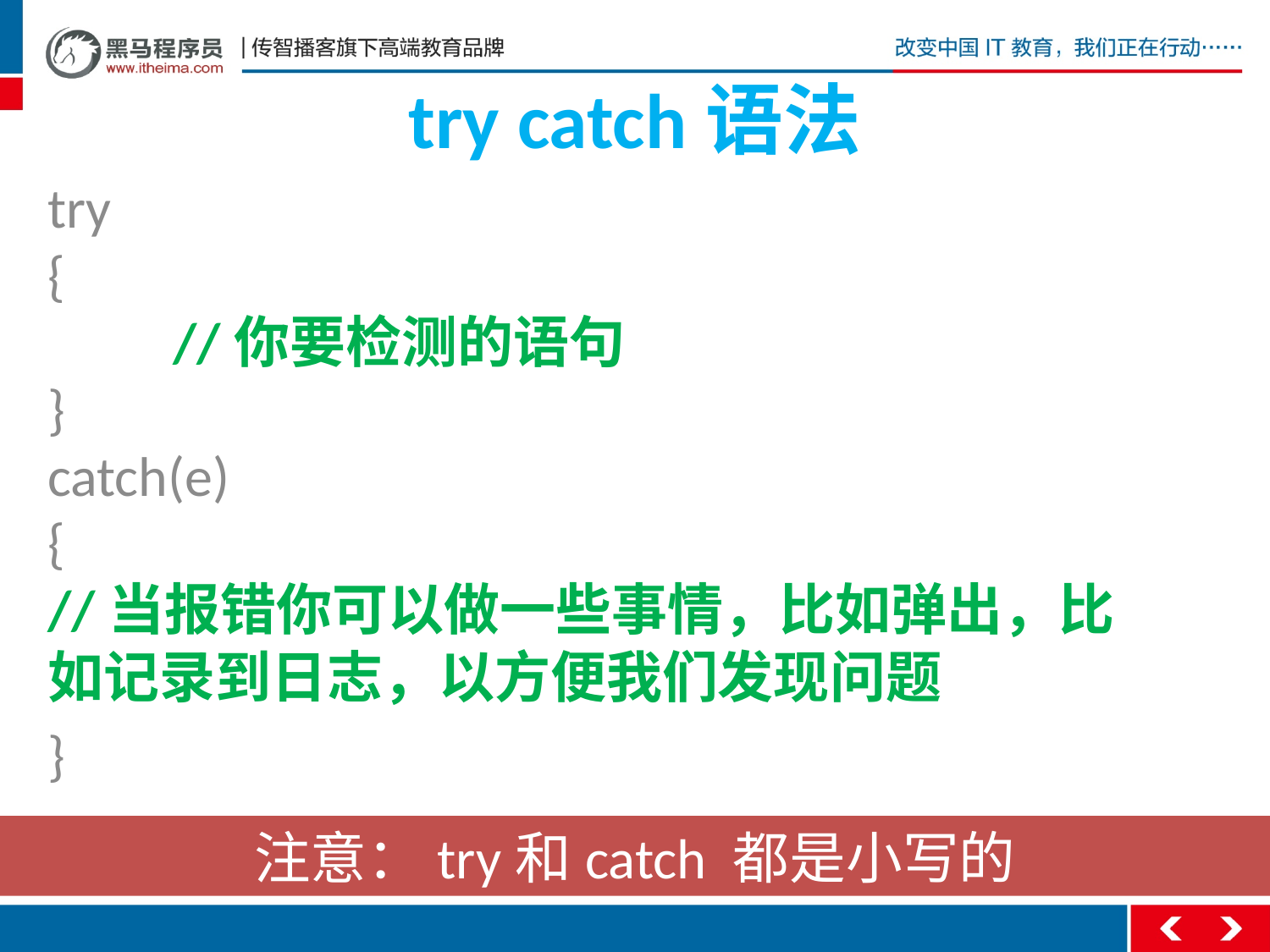

# try catch语法
try
{
	//你要检测的语句
}
catch(e)
{
//当报错你可以做一些事情，比如弹出，比如记录到日志，以方便我们发现问题
}
注意：try和catch 都是小写的